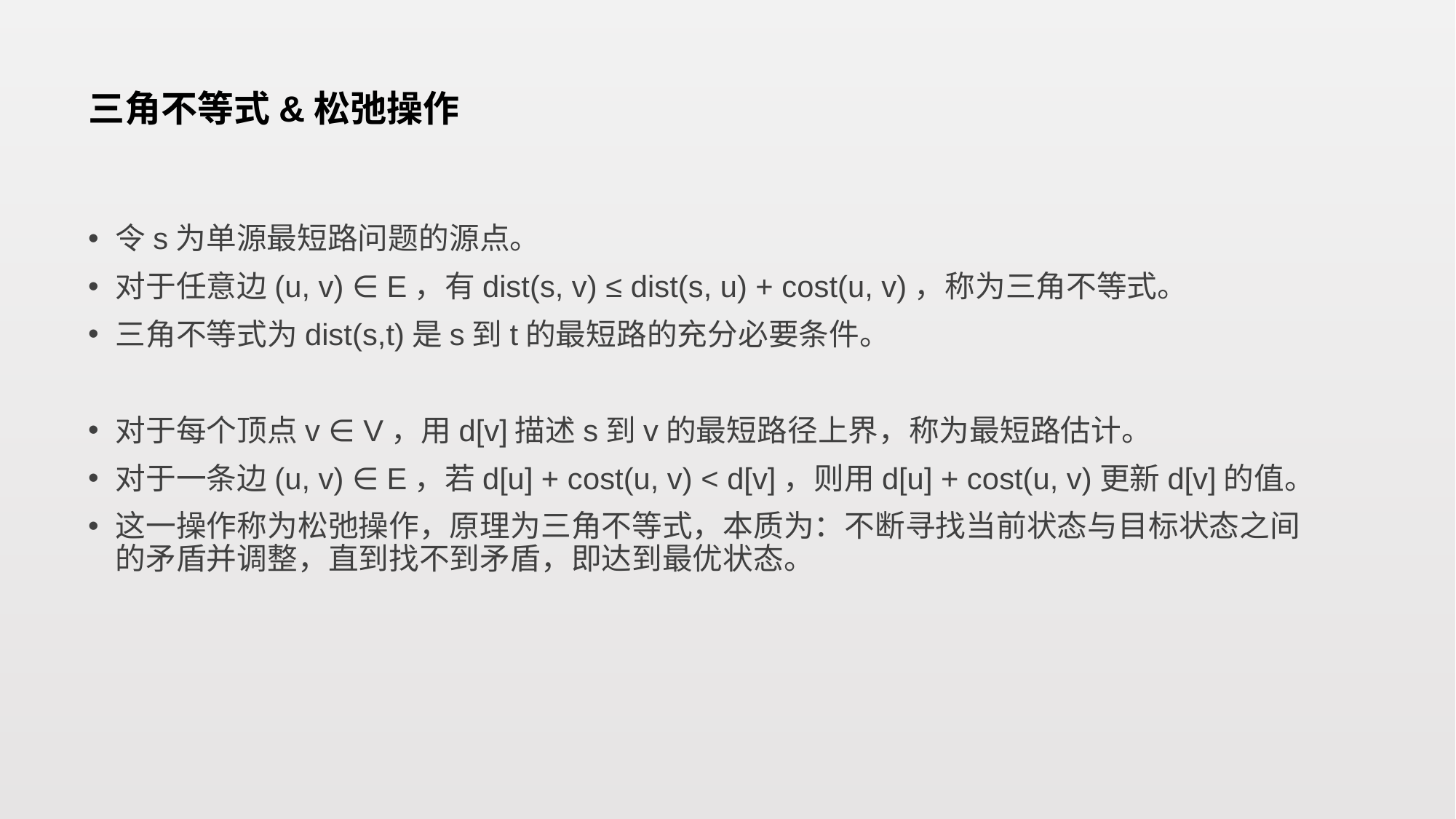

# 三角不等式&松弛操作
令s为单源最短路问题的源点。
对于任意边(u, v) ∈ E，有dist(s, v) ≤ dist(s, u) + cost(u, v)，称为三角不等式。
三角不等式为dist(s,t)是s到t的最短路的充分必要条件。

对于每个顶点v ∈ V，用d[v]描述s到v的最短路径上界，称为最短路估计。
对于一条边(u, v) ∈ E，若d[u] + cost(u, v) < d[v]，则用d[u] + cost(u, v)更新d[v]的值。
这一操作称为松弛操作，原理为三角不等式，本质为：不断寻找当前状态与目标状态之间的矛盾并调整，直到找不到矛盾，即达到最优状态。